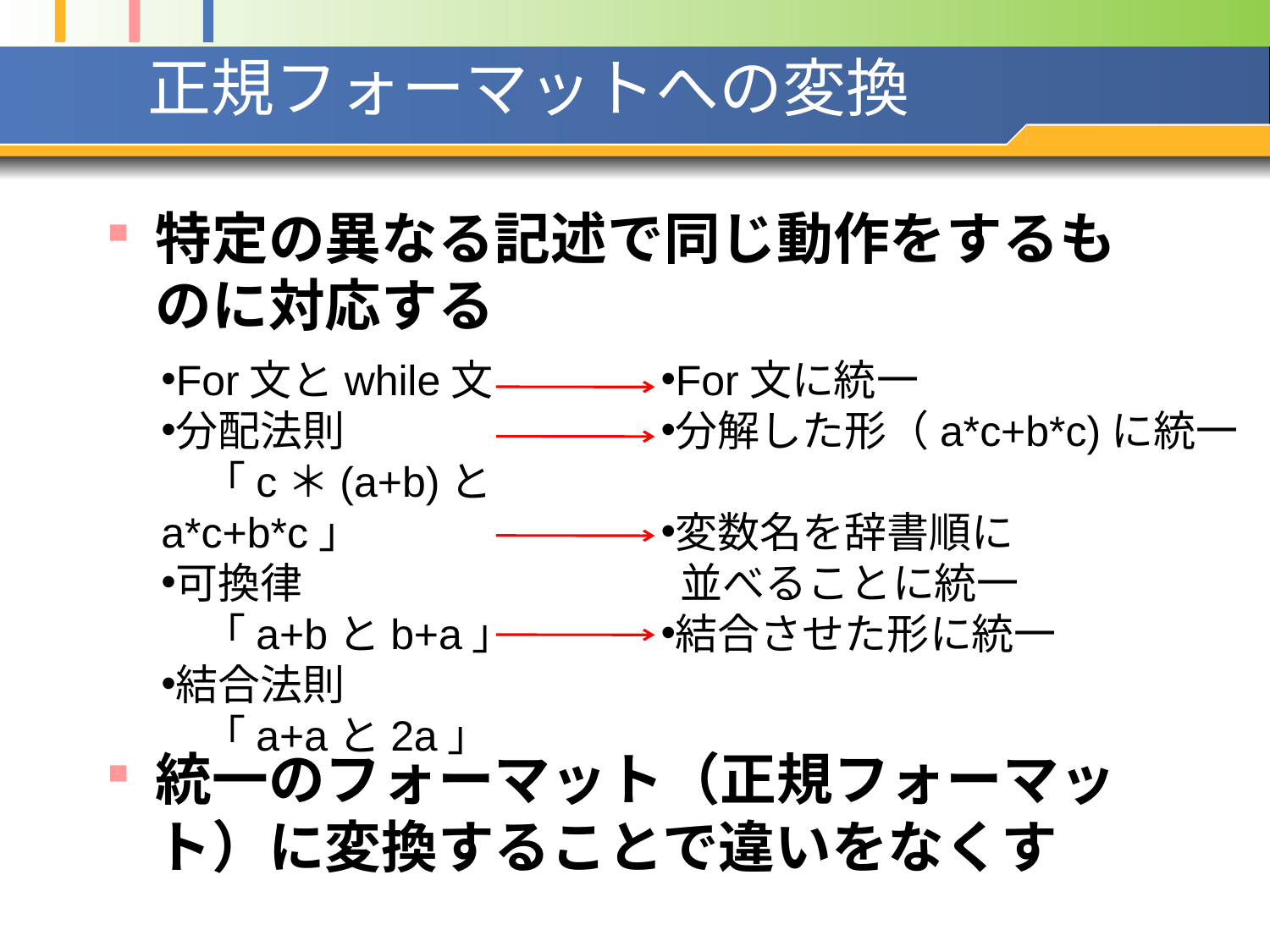

# 正規フォーマットへの変換
特定の異なる記述で同じ動作をするものに対応する

統一のフォーマット（正規フォーマット）に変換することで違いをなくす
For文とwhile文
分配法則
　「c＊(a+b)とa*c+b*c」
可換律
　「a+bとb+a」
結合法則
　「a+aと2a」
For文に統一
分解した形（a*c+b*c)に統一

変数名を辞書順に
 並べることに統一
結合させた形に統一